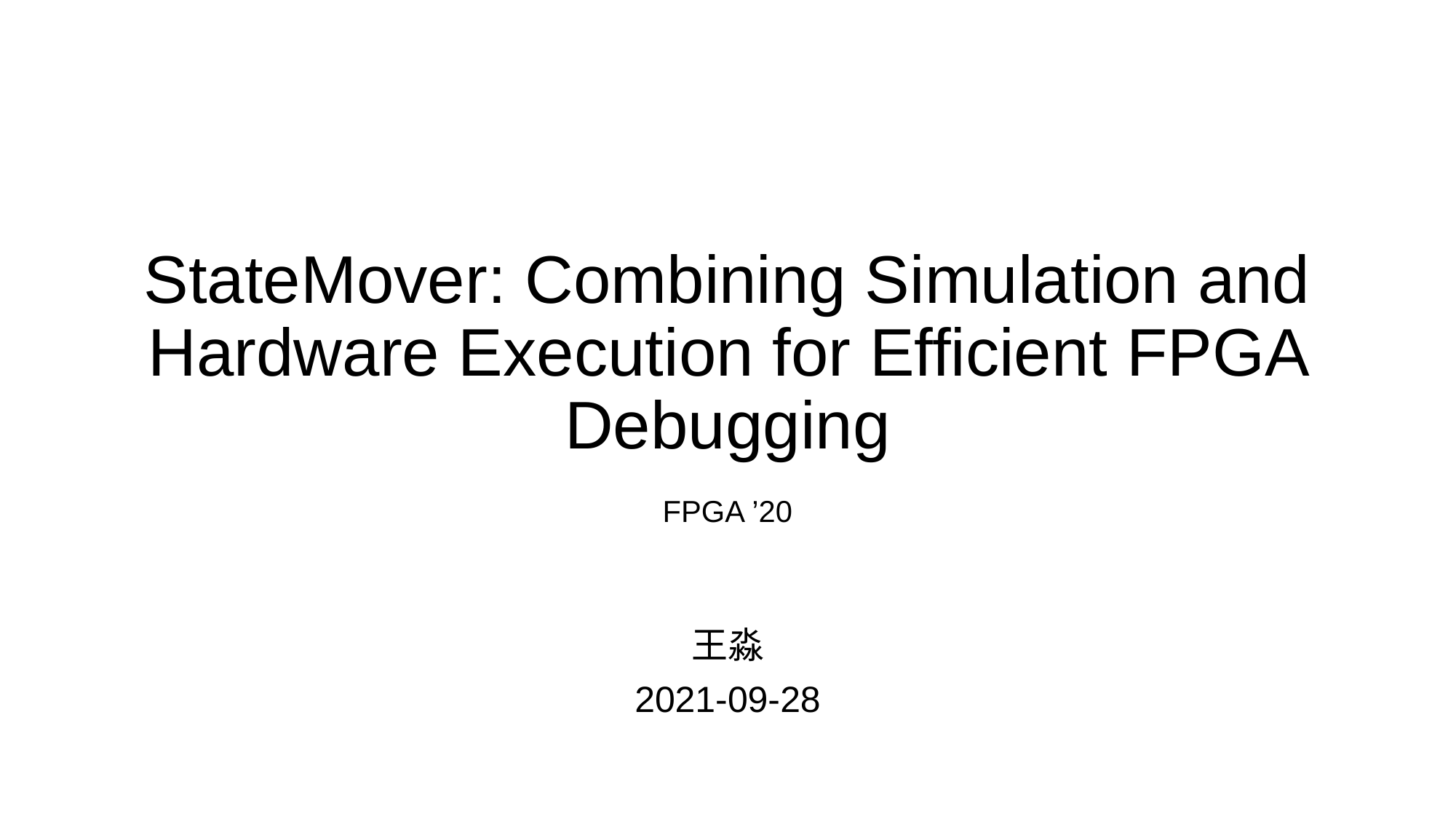

# StateMover: Combining Simulation and Hardware Execution for Efficient FPGA Debugging FPGA ’20
王淼
2021-09-28